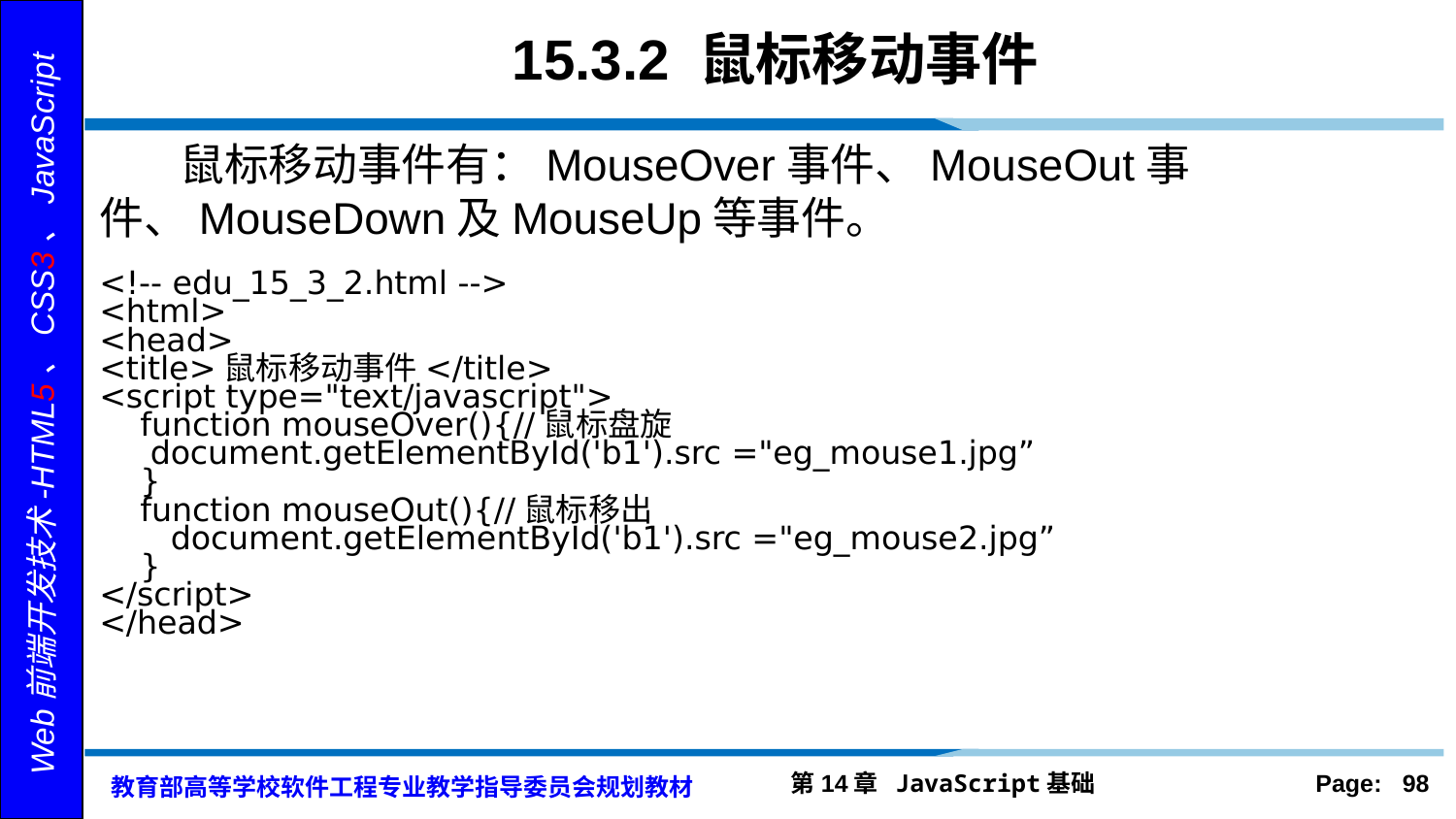

# 15.3.2 鼠标移动事件
       鼠标移动事件有：MouseOver事件、MouseOut事件、MouseDown及MouseUp等事件。
<!-- edu_15_3_2.html -->
<html>
<head>
<title>鼠标移动事件</title>
<script type="text/javascript">
    function mouseOver(){//鼠标盘旋
     document.getElementById('b1').src ="eg_mouse1.jpg”
    }
    function mouseOut(){//鼠标移出
       document.getElementById('b1').src ="eg_mouse2.jpg”
    }
</script>
</head>